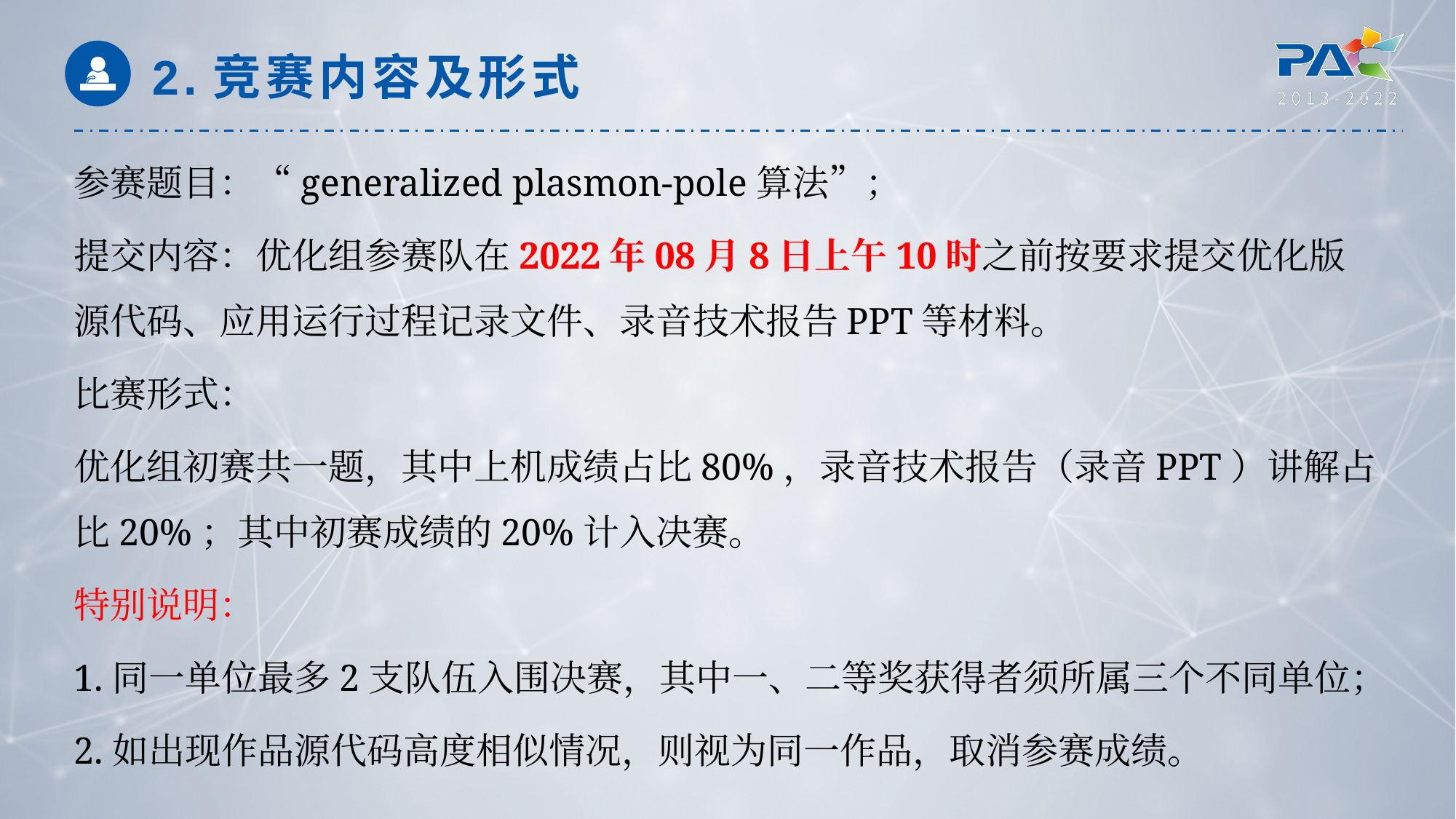

2.竞赛内容及形式
参赛题目：“generalized plasmon-pole算法”；
提交内容：优化组参赛队在2022年08月8日上午10时之前按要求提交优化版源代码、应用运行过程记录文件、录音技术报告PPT等材料。
比赛形式：
优化组初赛共一题，其中上机成绩占比80%，录音技术报告（录音PPT）讲解占比20%；其中初赛成绩的20%计入决赛。
特别说明：
1.同一单位最多2支队伍入围决赛，其中一、二等奖获得者须所属三个不同单位；
2.如出现作品源代码高度相似情况，则视为同一作品，取消参赛成绩。